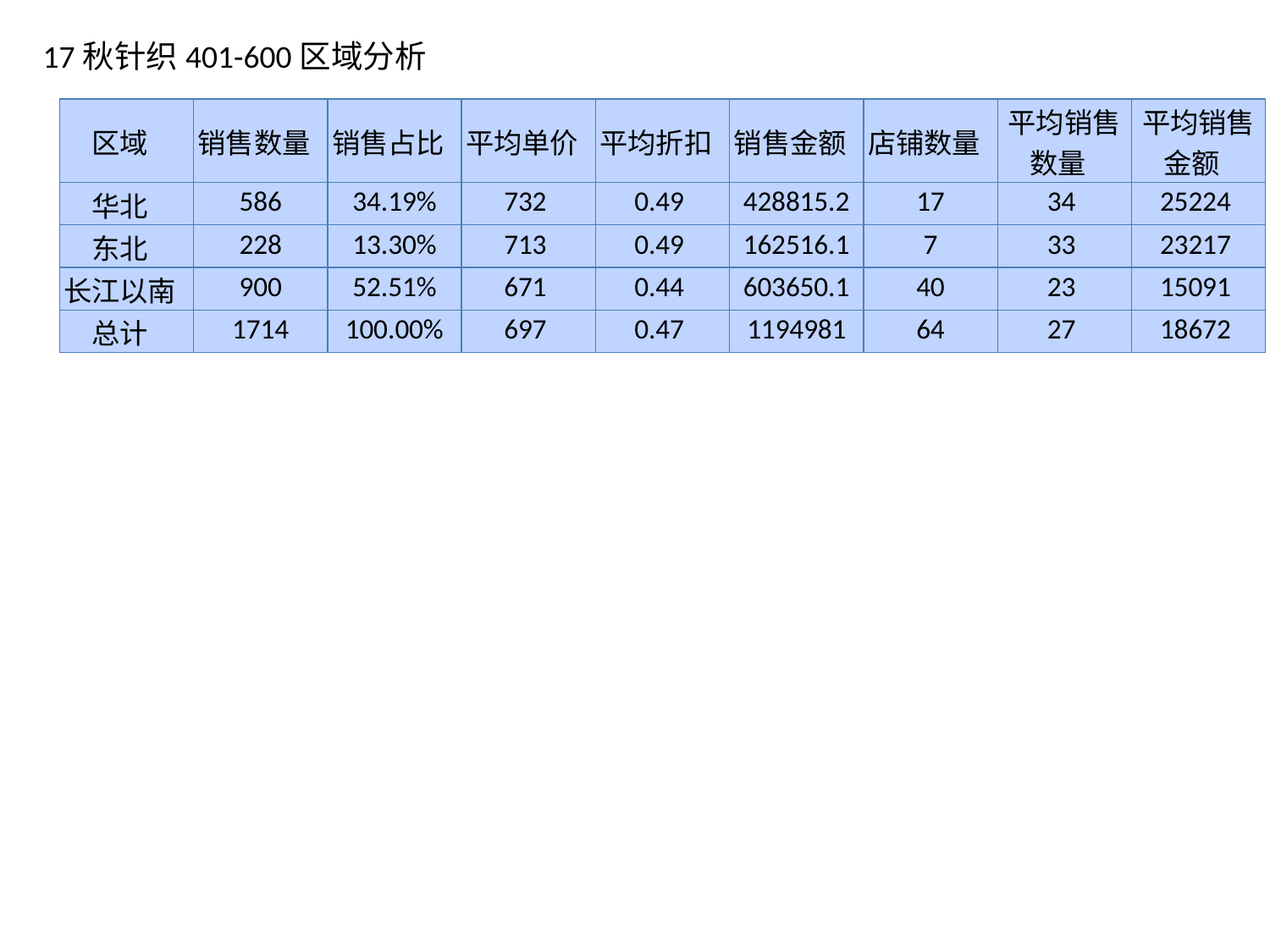

17秋针织401-600区域分析
| 区域 | 销售数量 | 销售占比 | 平均单价 | 平均折扣 | 销售金额 | 店铺数量 | 平均销售数量 | 平均销售金额 |
| --- | --- | --- | --- | --- | --- | --- | --- | --- |
| 华北 | 586 | 34.19% | 732 | 0.49 | 428815.2 | 17 | 34 | 25224 |
| 东北 | 228 | 13.30% | 713 | 0.49 | 162516.1 | 7 | 33 | 23217 |
| 长江以南 | 900 | 52.51% | 671 | 0.44 | 603650.1 | 40 | 23 | 15091 |
| 总计 | 1714 | 100.00% | 697 | 0.47 | 1194981 | 64 | 27 | 18672 |